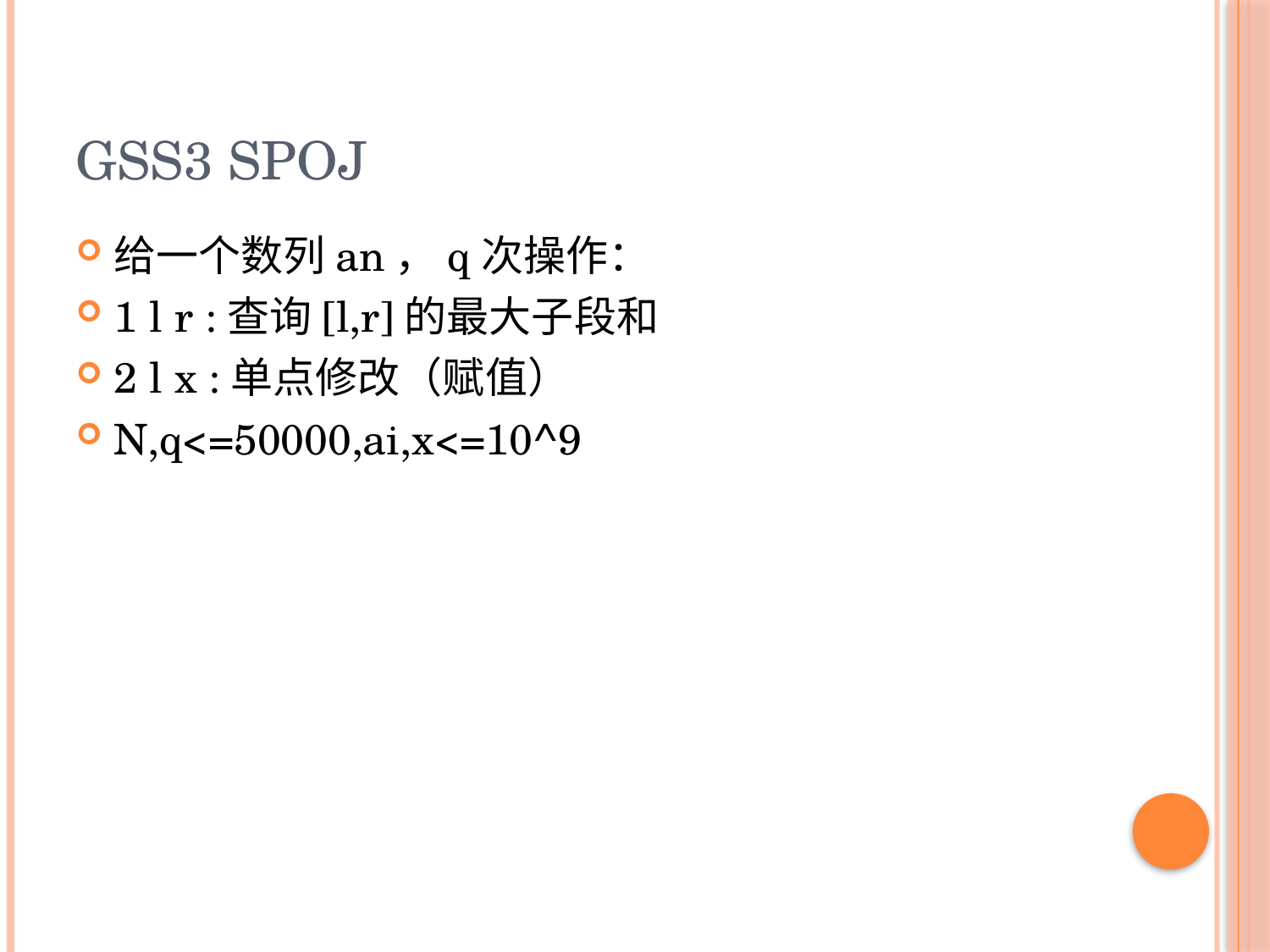

# Gss3 spoj
给一个数列an，q次操作：
1 l r :查询[l,r]的最大子段和
2 l x :单点修改（赋值）
N,q<=50000,ai,x<=10^9